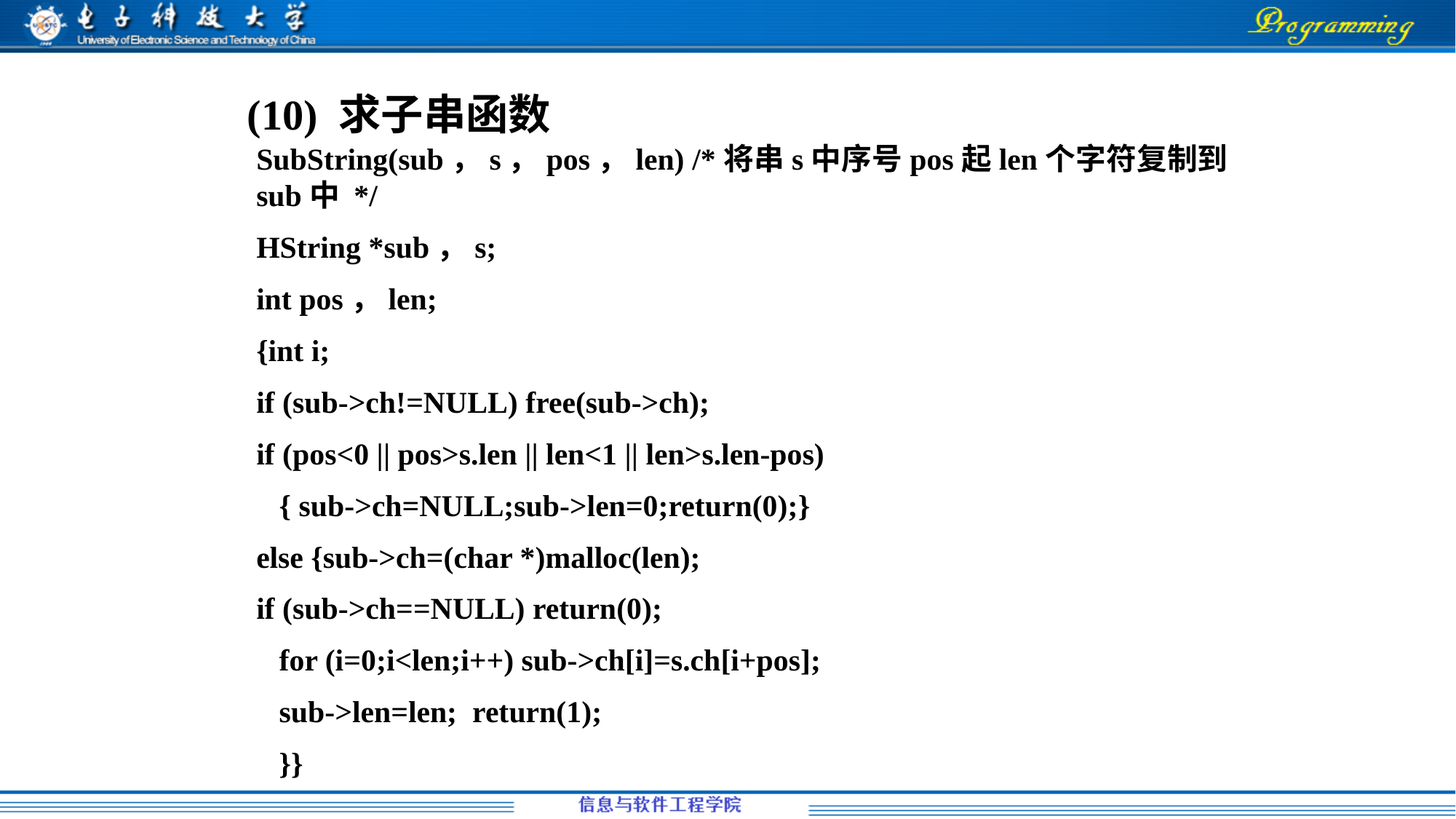

(10) 求子串函数
SubString(sub，s，pos，len) /*将串s中序号pos起len个字符复制到sub中 */
HString *sub，s;
int pos，len;
{int i;
if (sub->ch!=NULL) free(sub->ch);
if (pos<0 || pos>s.len || len<1 || len>s.len-pos)
   { sub->ch=NULL;sub->len=0;return(0);}
else {sub->ch=(char *)malloc(len);
if (sub->ch==NULL) return(0);
   for (i=0;i<len;i++) sub->ch[i]=s.ch[i+pos];
   sub->len=len;  return(1);
   }}